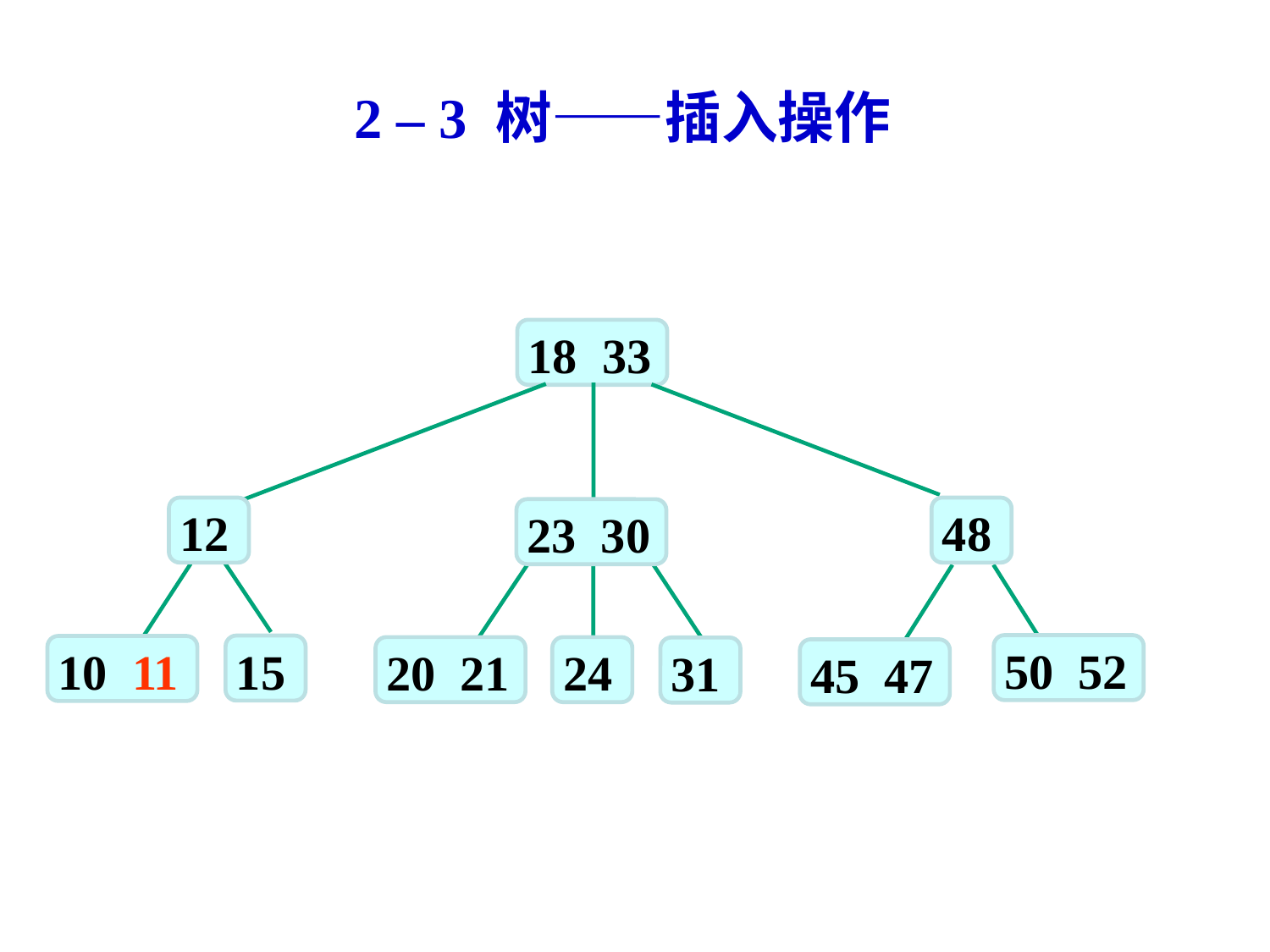

2 – 3 树——插入操作
18  33

12
48
23  30

50  52
15
10  11
20  21
24
31
45  47